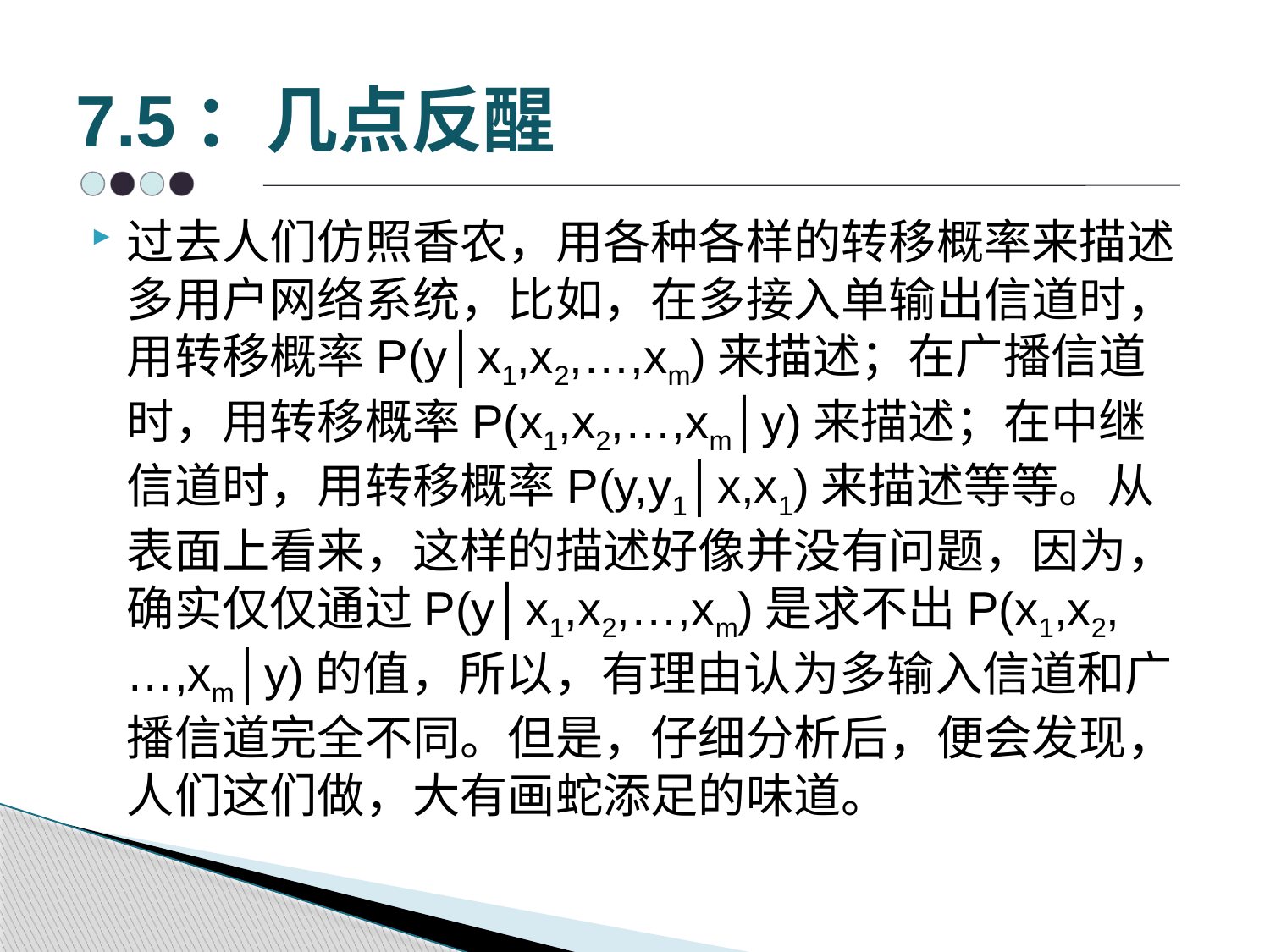

# 7.5：几点反醒

过去人们仿照香农，用各种各样的转移概率来描述多用户网络系统，比如，在多接入单输出信道时，用转移概率P(y│x1,x2,…,xm)来描述；在广播信道时，用转移概率P(x1,x2,…,xm│y)来描述；在中继信道时，用转移概率P(y,y1│x,x1)来描述等等。从表面上看来，这样的描述好像并没有问题，因为，确实仅仅通过P(y│x1,x2,…,xm)是求不出P(x1,x2,…,xm│y)的值，所以，有理由认为多输入信道和广播信道完全不同。但是，仔细分析后，便会发现，人们这们做，大有画蛇添足的味道。